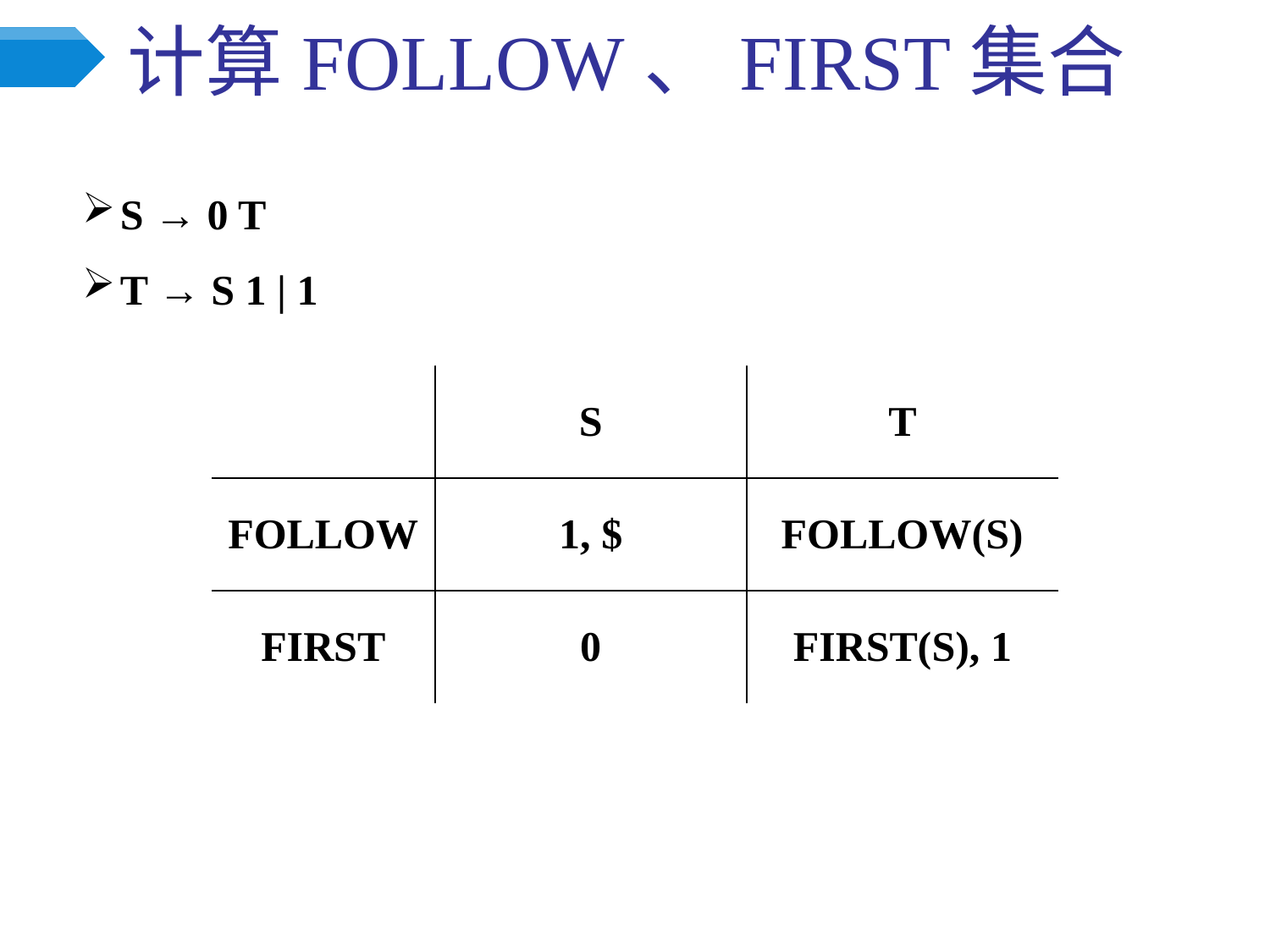

# 计算FOLLOW、FIRST集合
S → 0 T
T → S 1 | 1
|  | S | T |
| --- | --- | --- |
| FOLLOW | 1, $ | FOLLOW(S) |
| FIRST | 0 | FIRST(S), 1 |